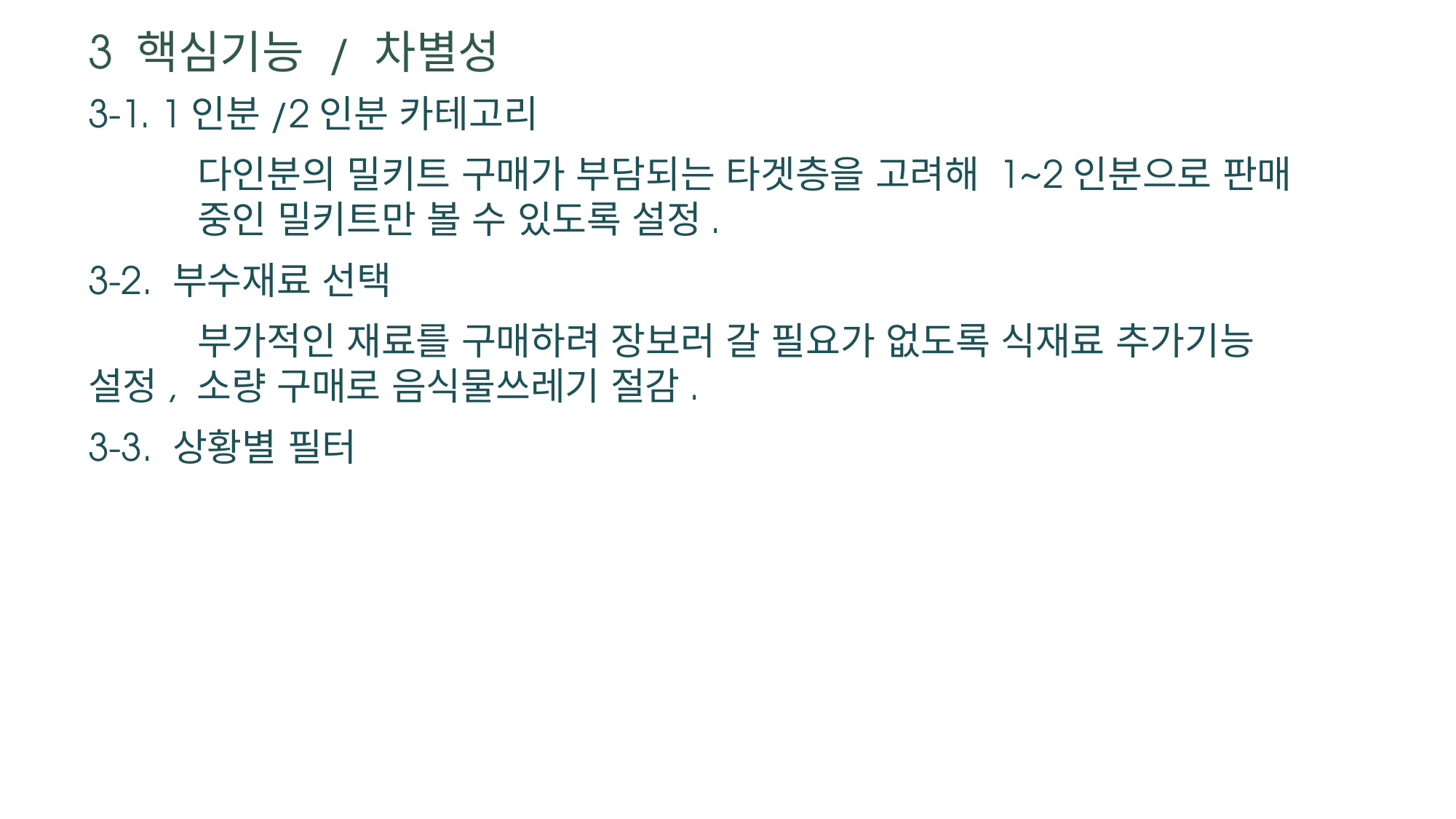

# 3 핵심기능 / 차별성
3-1. 1인분/2인분 카테고리
	다인분의 밀키트 구매가 부담되는 타겟층을 고려해 1~2인분으로 판매	중인 밀키트만 볼 수 있도록 설정.
3-2. 부수재료 선택
	부가적인 재료를 구매하려 장보러 갈 필요가 없도록 식재료 추가기능 	설정, 소량 구매로 음식물쓰레기 절감.
3-3. 상황별 필터